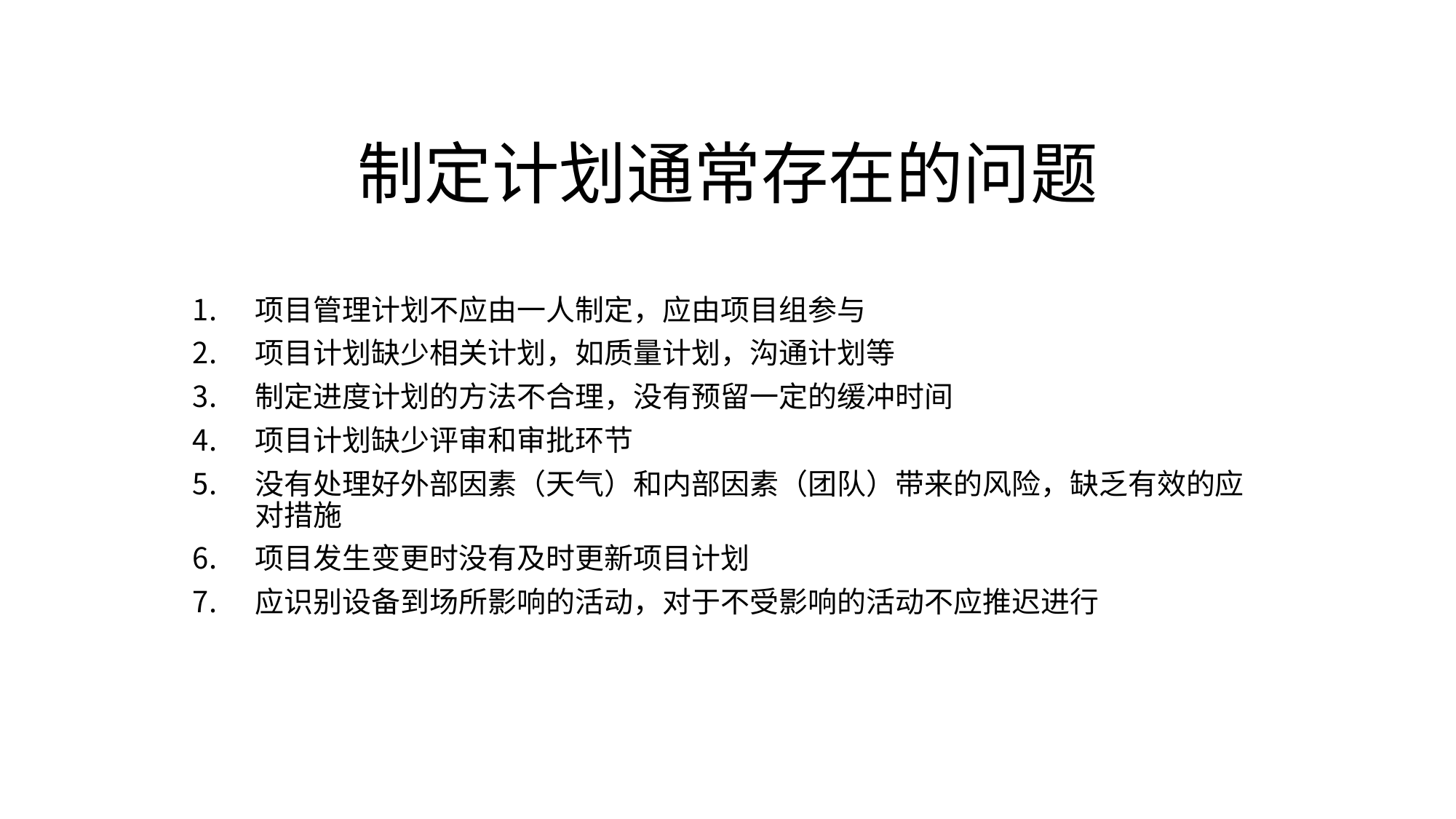

# 制定计划通常存在的问题
项目管理计划不应由一人制定，应由项目组参与
项目计划缺少相关计划，如质量计划，沟通计划等
制定进度计划的方法不合理，没有预留一定的缓冲时间
项目计划缺少评审和审批环节
没有处理好外部因素（天气）和内部因素（团队）带来的风险，缺乏有效的应对措施
项目发生变更时没有及时更新项目计划
应识别设备到场所影响的活动，对于不受影响的活动不应推迟进行